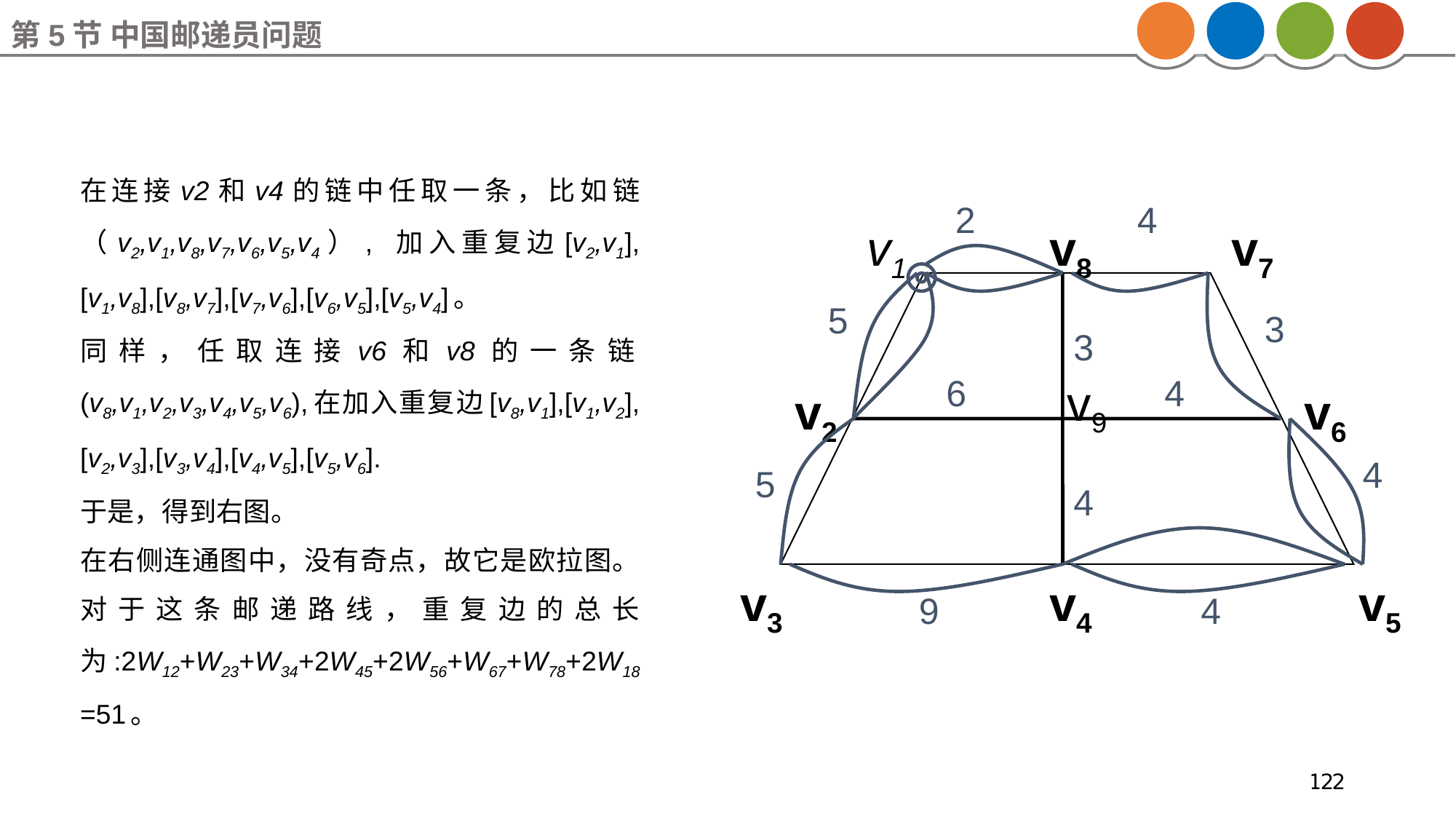

第5节 中国邮递员问题
在连接v2和v4的链中任取一条，比如链（v2,v1,v8,v7,v6,v5,v4）, 加入重复边[v2,v1],[v1,v8],[v8,v7],[v7,v6],[v6,v5],[v5,v4]。
同样，任取连接v6和v8的一条链(v8,v1,v2,v3,v4,v5,v6),在加入重复边[v8,v1],[v1,v2],[v2,v3],[v3,v4],[v4,v5],[v5,v6].
于是，得到右图。
在右侧连通图中，没有奇点，故它是欧拉图。对于这条邮递路线，重复边的总长为:2W12+W23+W34+2W45+2W56+W67+W78+2W18=51。

2
4
v1
v8
v7

5
3
3
6
v9
4
v2
v6

4
5
4

v3
v4
v5
9
4
122